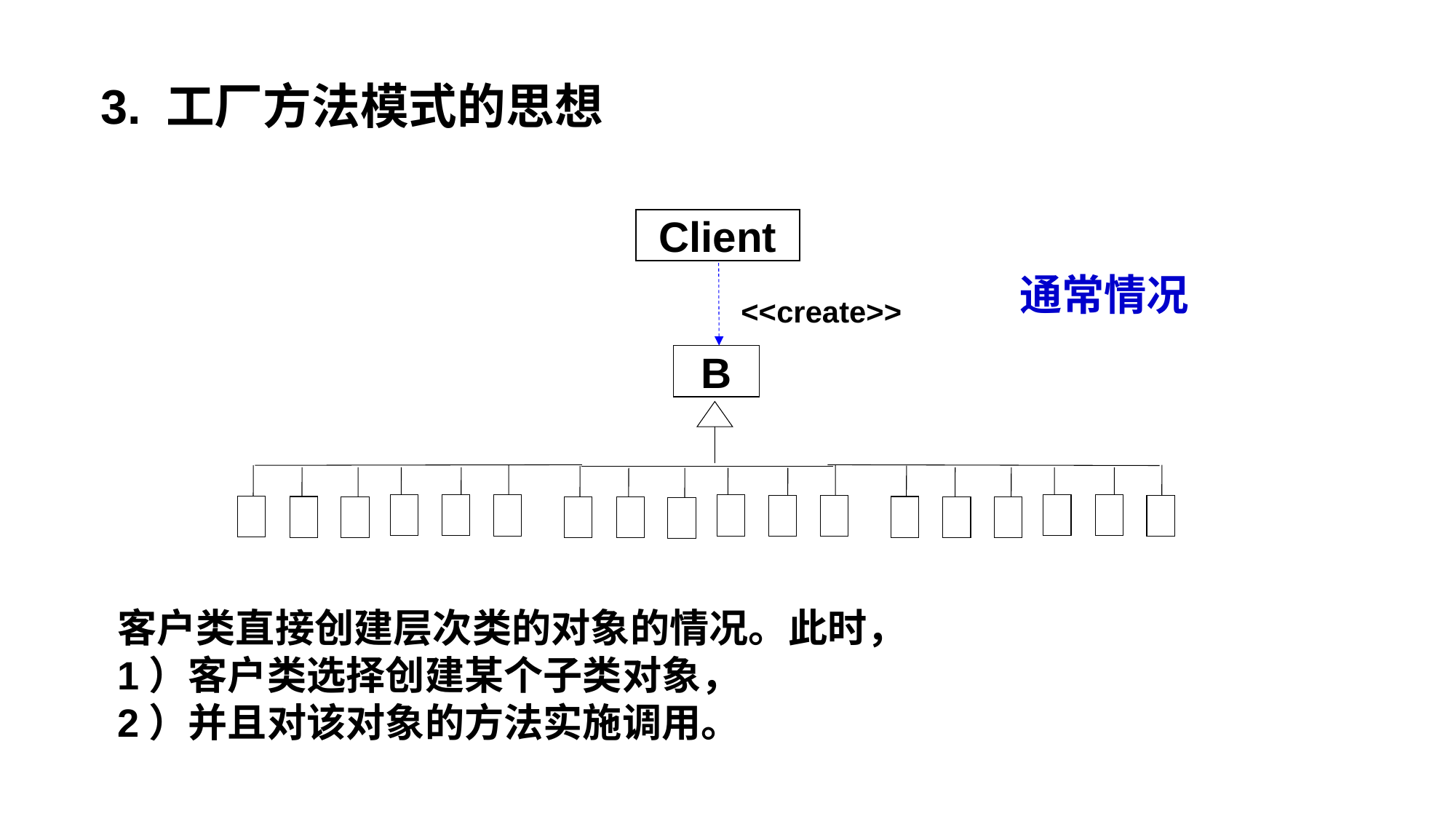

# 3. 工厂方法模式的思想
Client
通常情况
<<create>>
B

客户类直接创建层次类的对象的情况。此时，
1）客户类选择创建某个子类对象，
2）并且对该对象的方法实施调用。
43